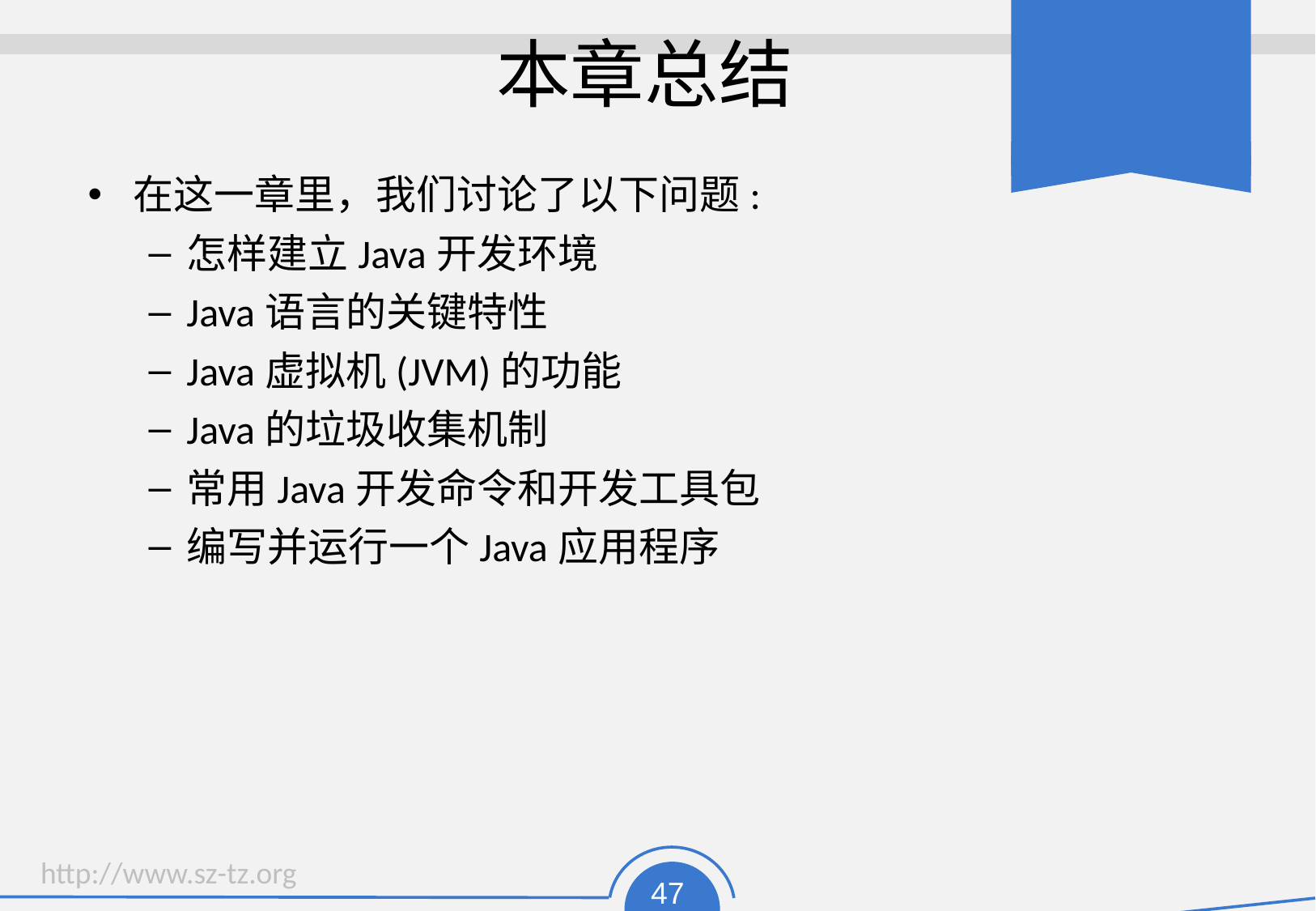

# 本章总结

在这一章里，我们讨论了以下问题:
怎样建立Java开发环境
Java语言的关键特性
Java虚拟机(JVM)的功能
Java的垃圾收集机制
常用Java开发命令和开发工具包
编写并运行一个Java应用程序